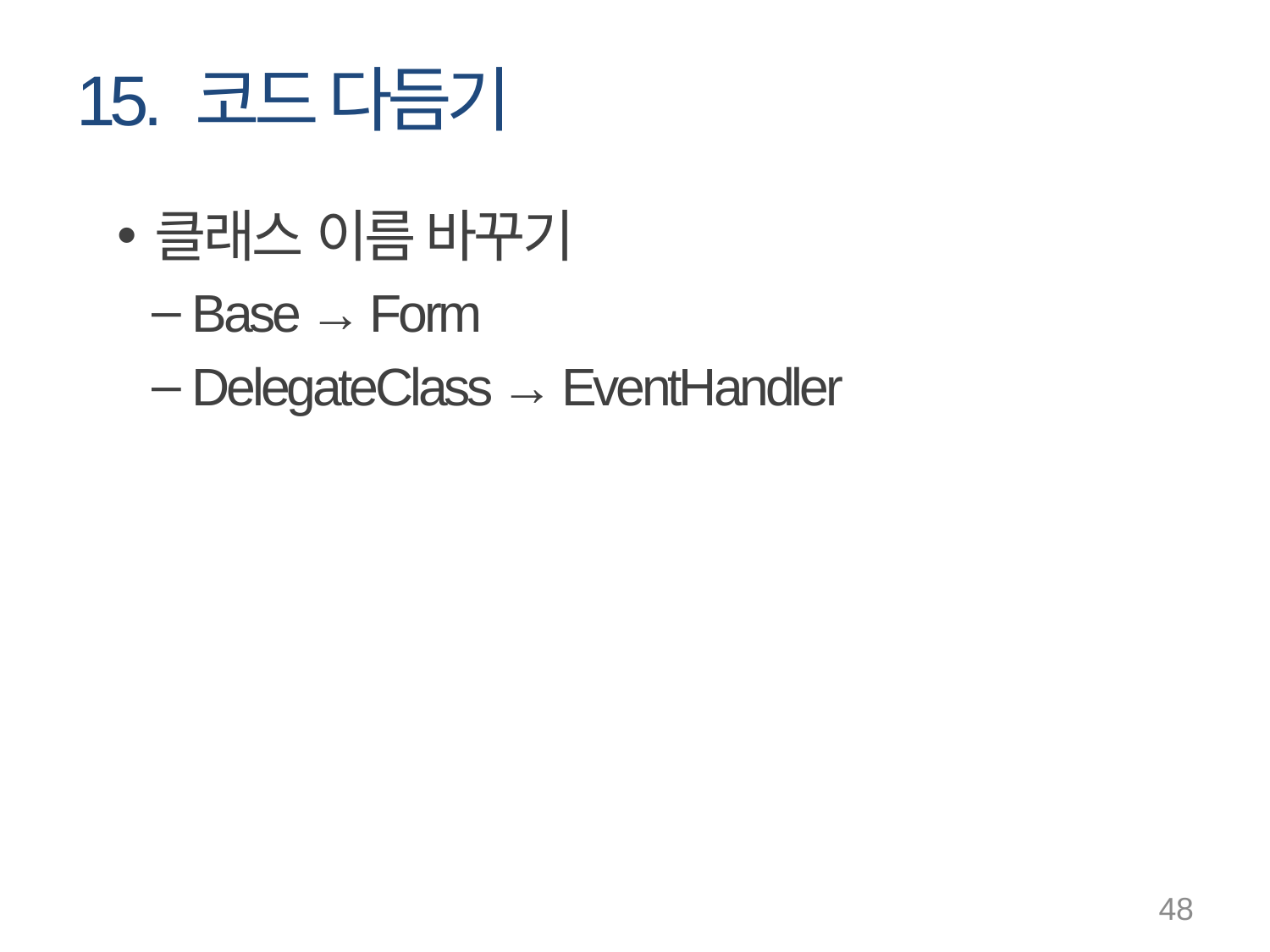

# 15. 코드 다듬기
클래스 이름 바꾸기
Base → Form
DelegateClass → EventHandler
48